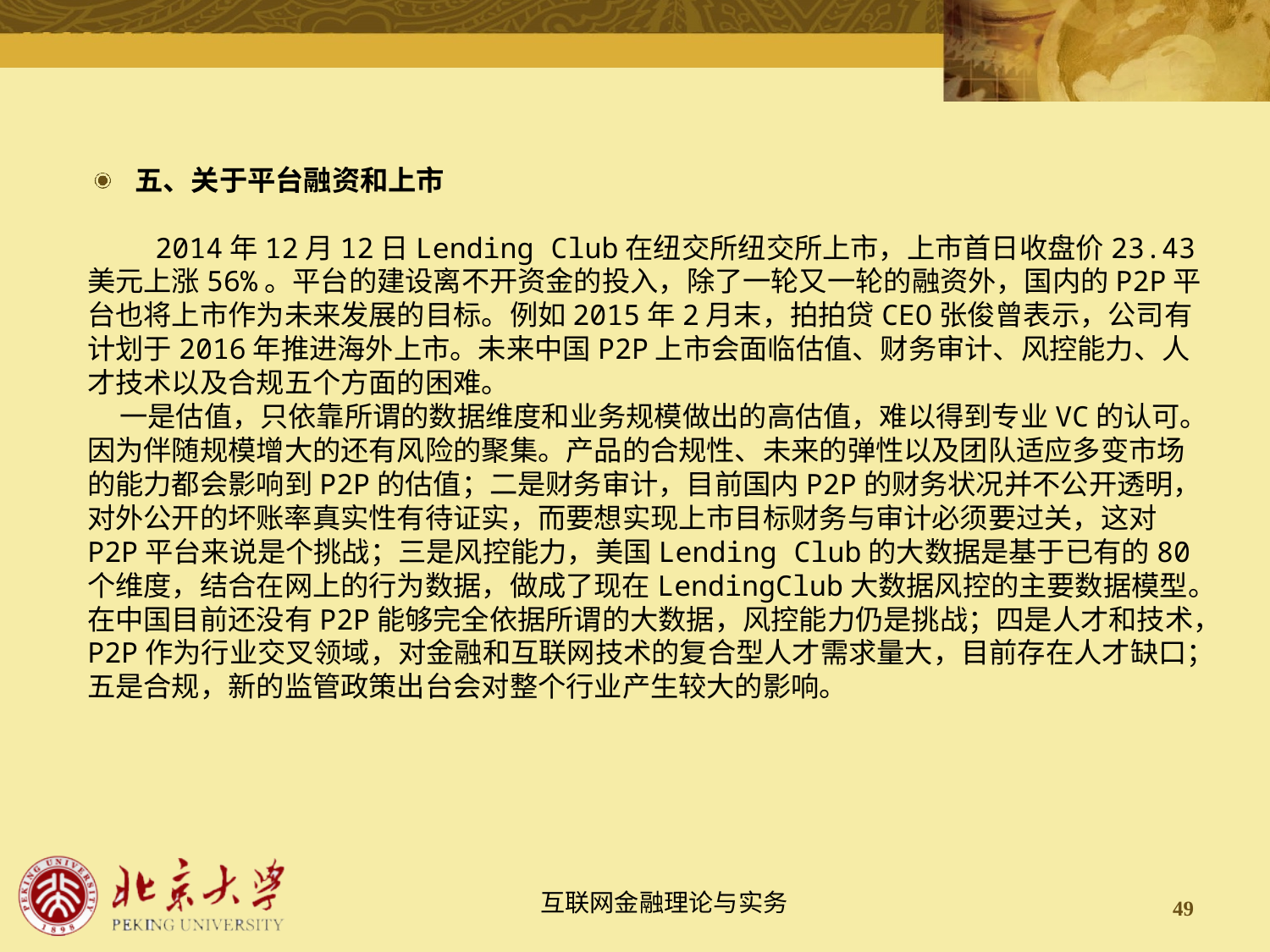

五、关于平台融资和上市

    2014年12月12日Lending Club在纽交所纽交所上市，上市首日收盘价23.43美元上涨56%。平台的建设离不开资金的投入，除了一轮又一轮的融资外，国内的P2P平台也将上市作为未来发展的目标。例如2015年2月末，拍拍贷CEO张俊曾表示，公司有计划于2016年推进海外上市。未来中国P2P上市会面临估值、财务审计、风控能力、人才技术以及合规五个方面的困难。
    一是估值，只依靠所谓的数据维度和业务规模做出的高估值，难以得到专业VC的认可。因为伴随规模增大的还有风险的聚集。产品的合规性、未来的弹性以及团队适应多变市场的能力都会影响到P2P的估值；二是财务审计，目前国内P2P的财务状况并不公开透明，对外公开的坏账率真实性有待证实，而要想实现上市目标财务与审计必须要过关，这对P2P平台来说是个挑战；三是风控能力，美国Lending Club的大数据是基于已有的80个维度，结合在网上的行为数据，做成了现在LendingClub大数据风控的主要数据模型。在中国目前还没有P2P能够完全依据所谓的大数据，风控能力仍是挑战；四是人才和技术，P2P作为行业交叉领域，对金融和互联网技术的复合型人才需求量大，目前存在人才缺口；五是合规，新的监管政策出台会对整个行业产生较大的影响。
49